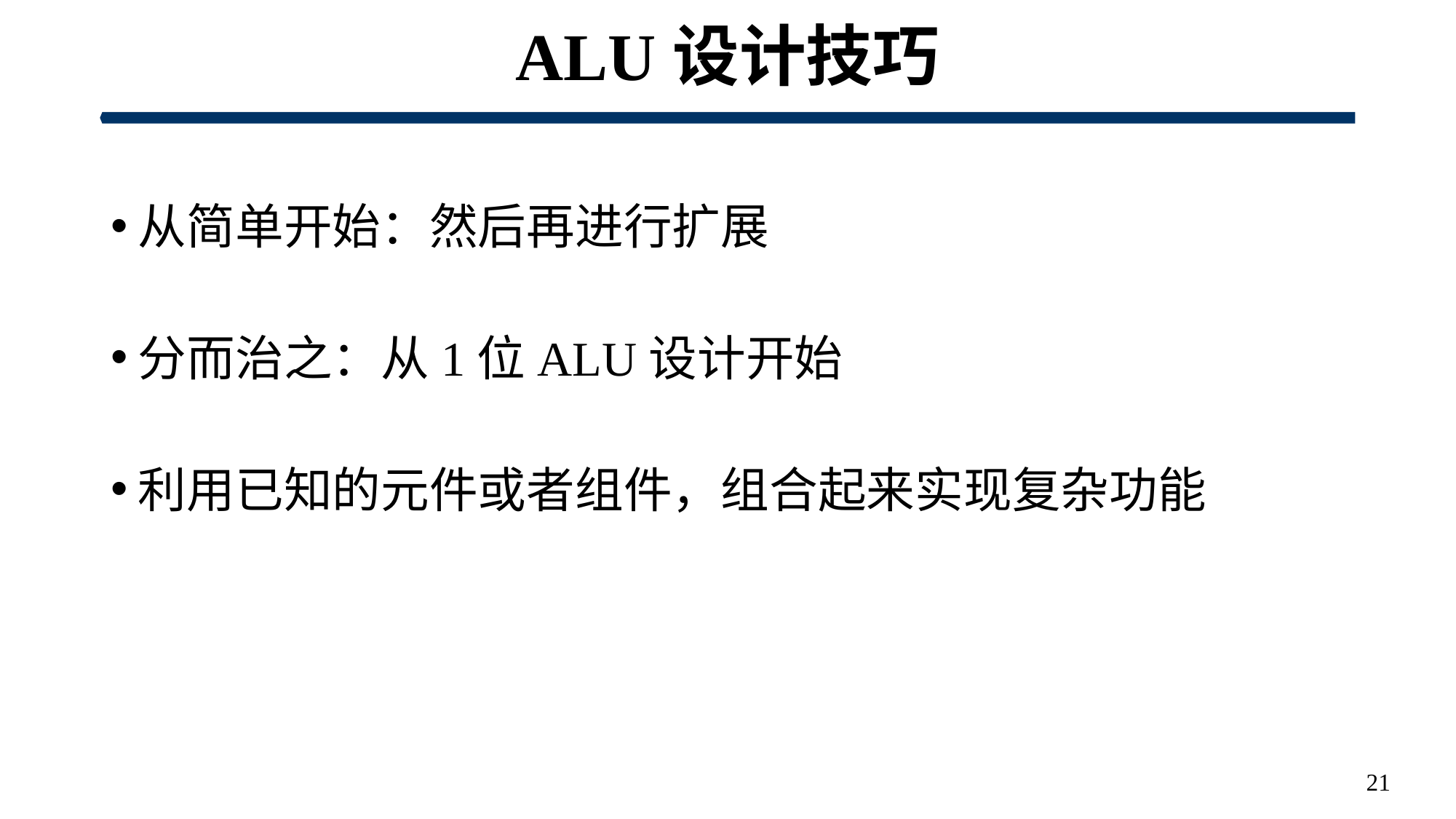

# ALU设计技巧
从简单开始：然后再进行扩展
分而治之：从1位ALU设计开始
利用已知的元件或者组件，组合起来实现复杂功能
21